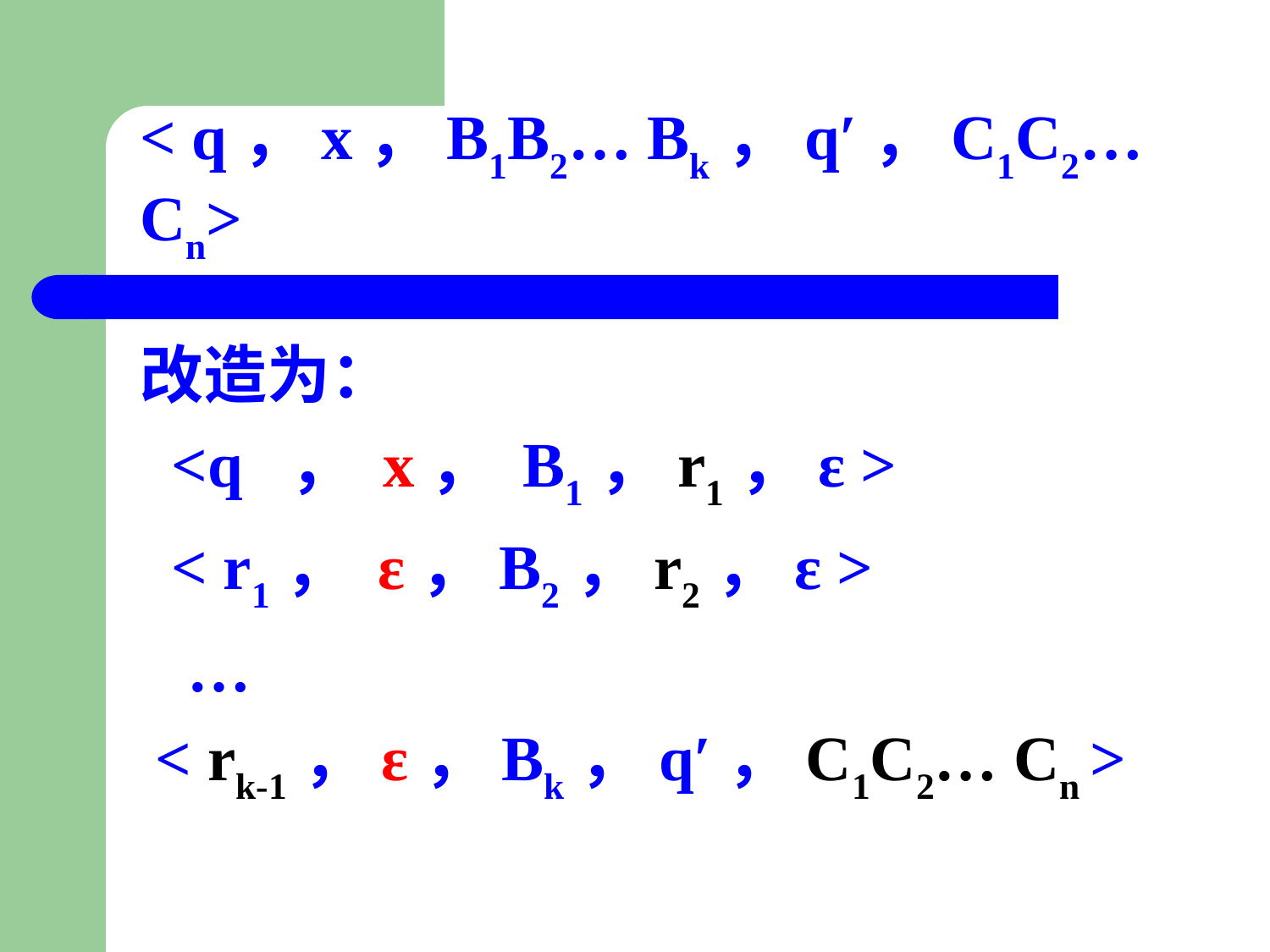

# < q，x，B1B2… Bk，q′，C1C2… Cn>
改造为：
  <q  ， x， B1，r1，ε >
  < r1， ε，B2，r2，ε >
   …
 < rk-1，ε，Bk，q′，C1C2… Cn >